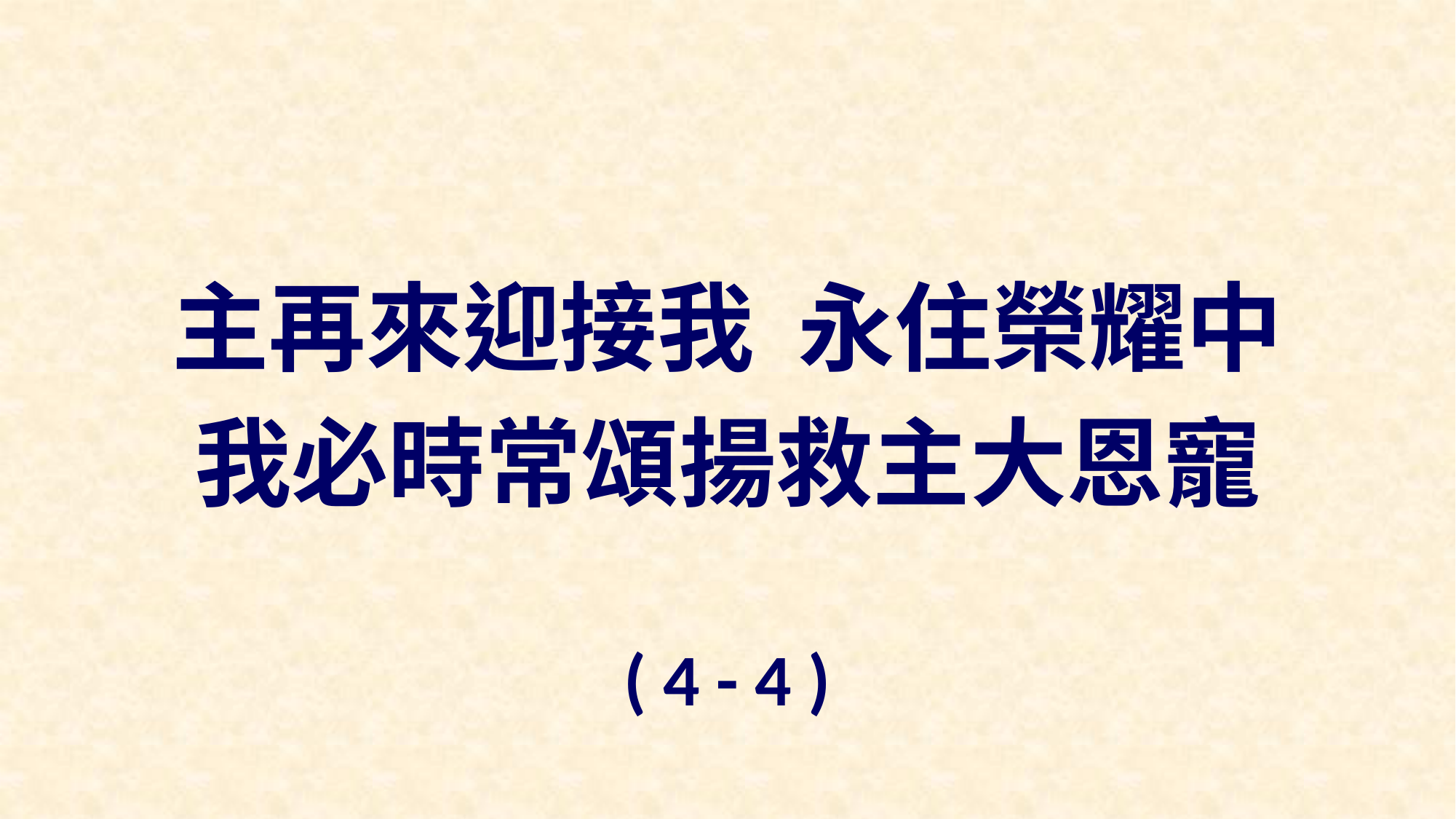

主再來迎接我  永住榮耀中
我必時常頌揚救主大恩寵
( 4 - 4 )